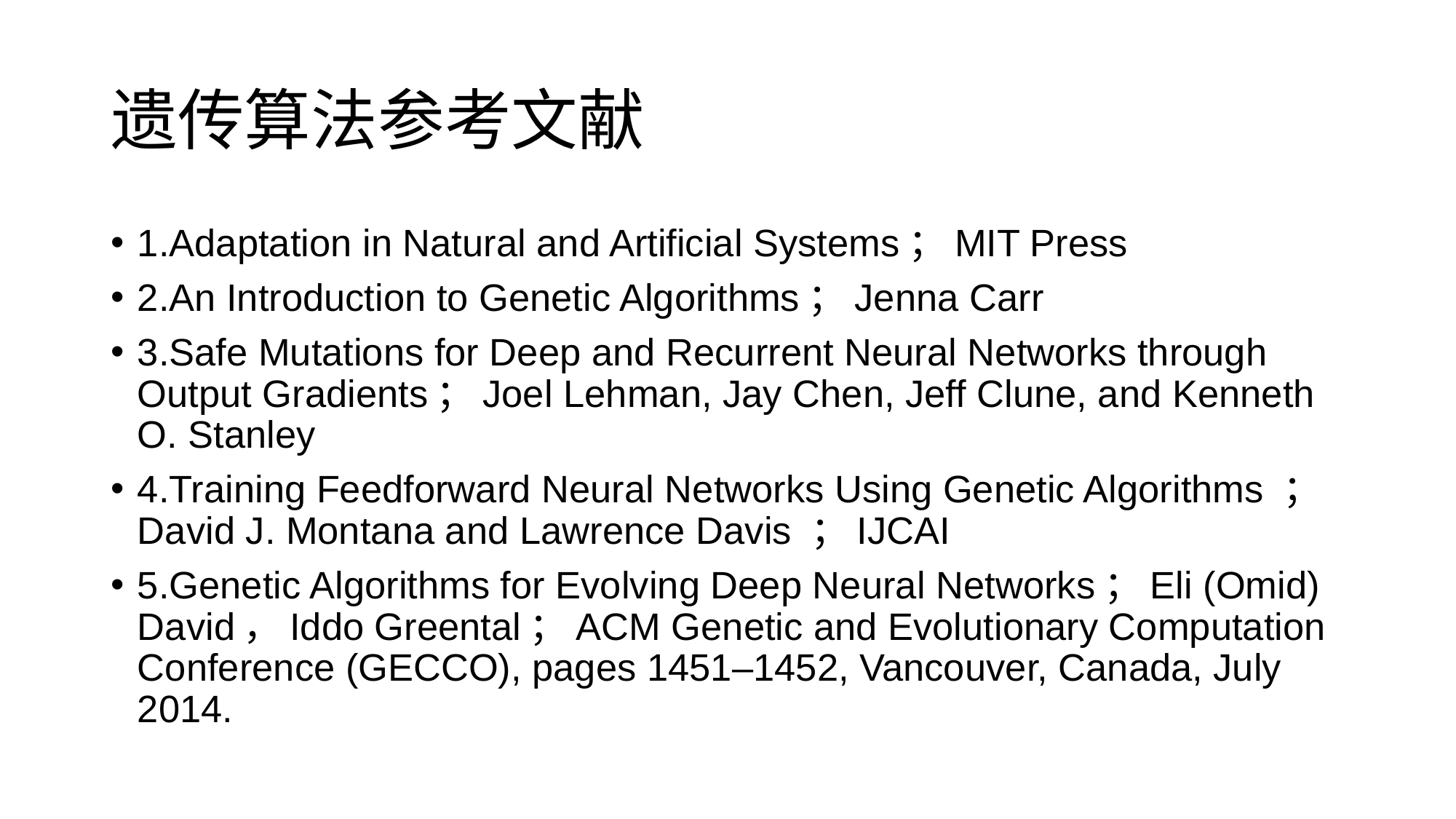

# 遗传算法参考文献
1.Adaptation in Natural and Artificial Systems；MIT Press
2.An Introduction to Genetic Algorithms；Jenna Carr
3.Safe Mutations for Deep and Recurrent Neural Networks through Output Gradients；Joel Lehman, Jay Chen, Jeff Clune, and Kenneth O. Stanley
4.Training Feedforward Neural Networks Using Genetic Algorithms ；David J. Montana and Lawrence Davis ；IJCAI
5.Genetic Algorithms for Evolving Deep Neural Networks；Eli (Omid) David，Iddo Greental；ACM Genetic and Evolutionary Computation Conference (GECCO), pages 1451–1452, Vancouver, Canada, July 2014.